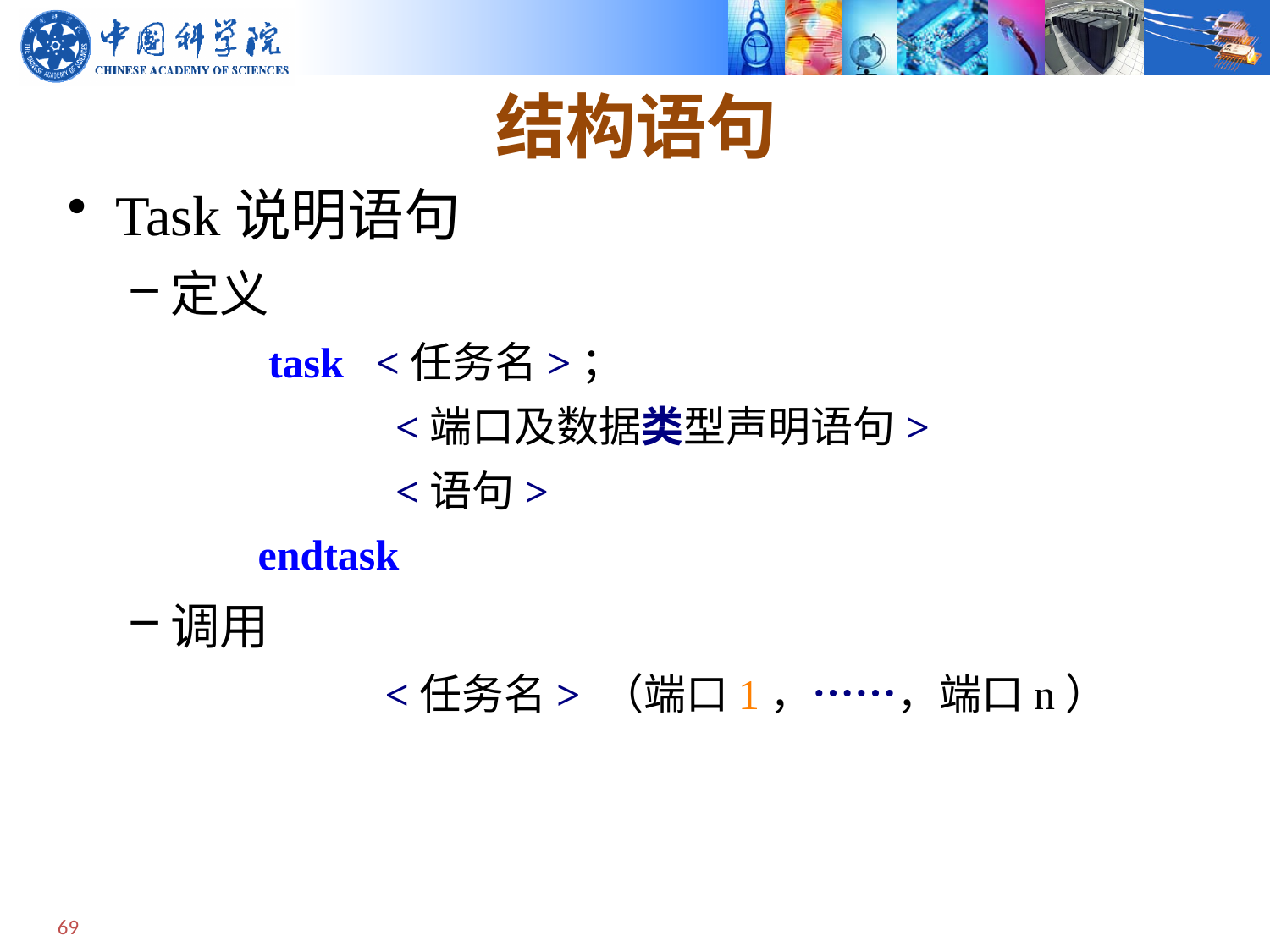

# 结构语句
Task说明语句
定义
	 task   <任务名>；
		 <端口及数据类型声明语句>
		 <语句>
	endtask
调用
		<任务名> （端口1，……，端口n）